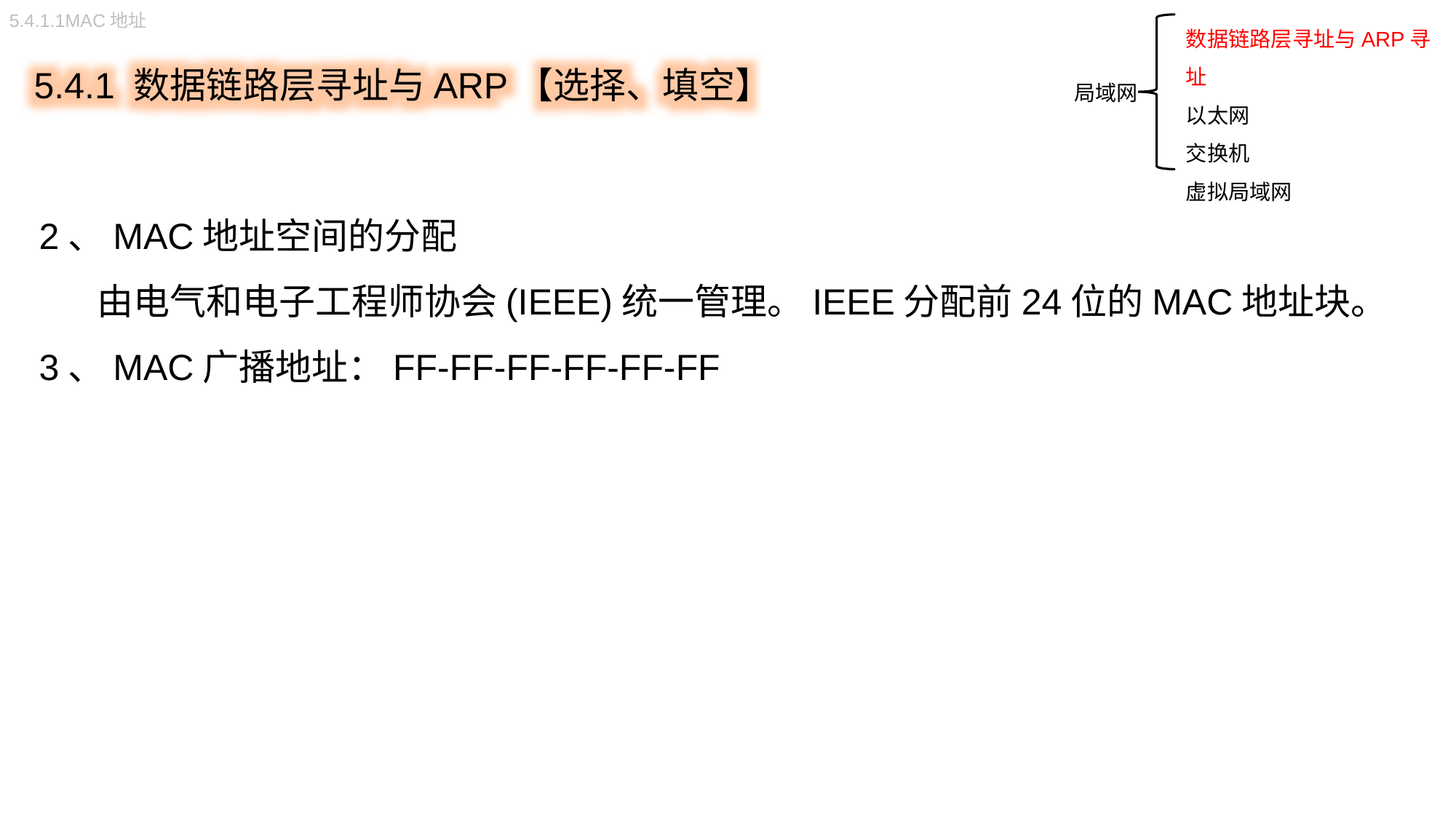

5.4.1.1MAC地址
数据链路层寻址与ARP寻址
以太网
交换机
虚拟局域网

5.4.1 数据链路层寻址与ARP【选择、填空】
局域网
2、MAC地址空间的分配
      由电气和电子工程师协会(IEEE)统一管理。IEEE分配前24位的MAC地址块。
3、MAC广播地址：FF-FF-FF-FF-FF-FF